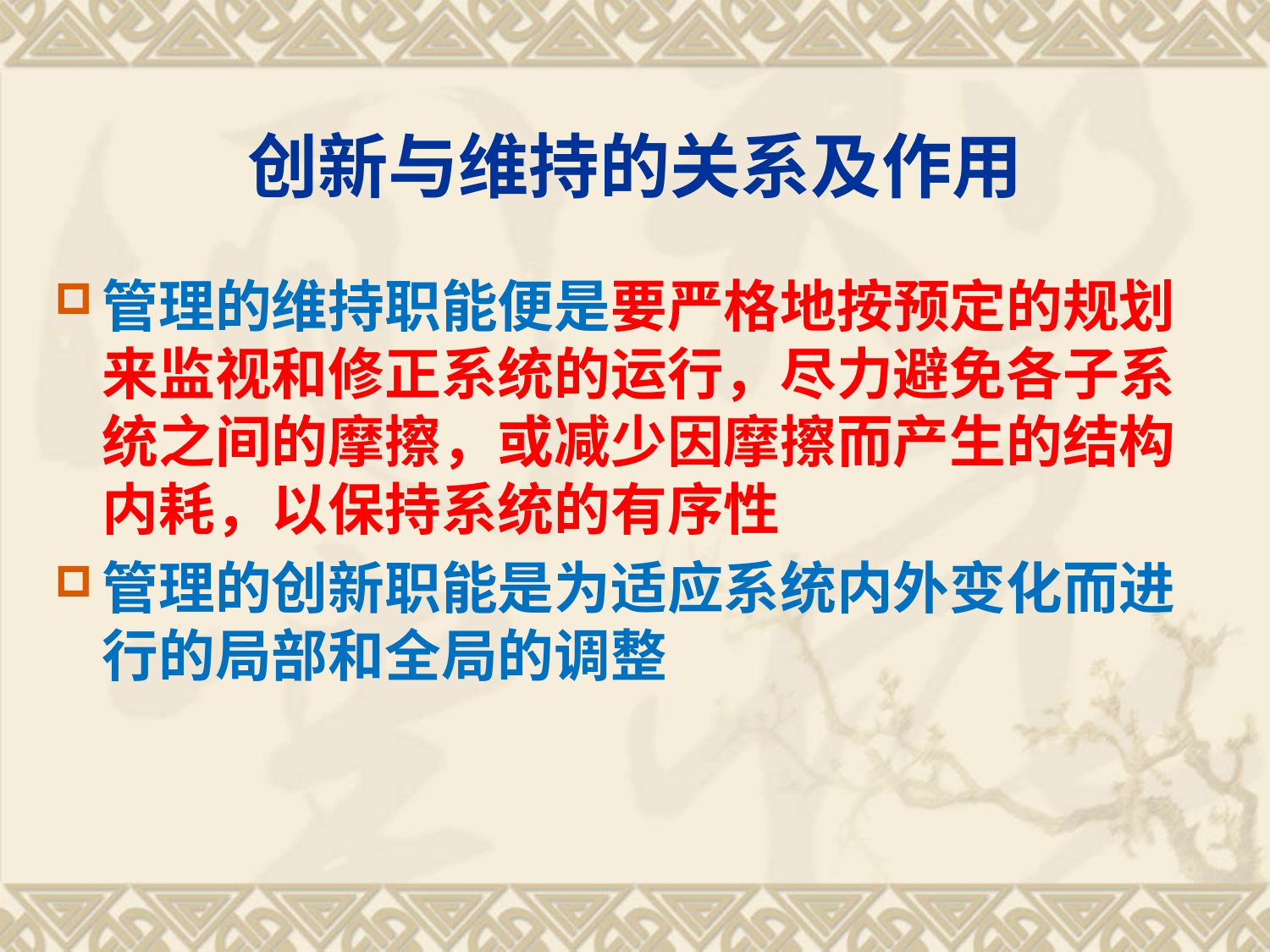

# 创新与维持的关系及作用
管理的维持职能便是要严格地按预定的规划来监视和修正系统的运行，尽力避免各子系统之间的摩擦，或减少因摩擦而产生的结构内耗，以保持系统的有序性
管理的创新职能是为适应系统内外变化而进行的局部和全局的调整